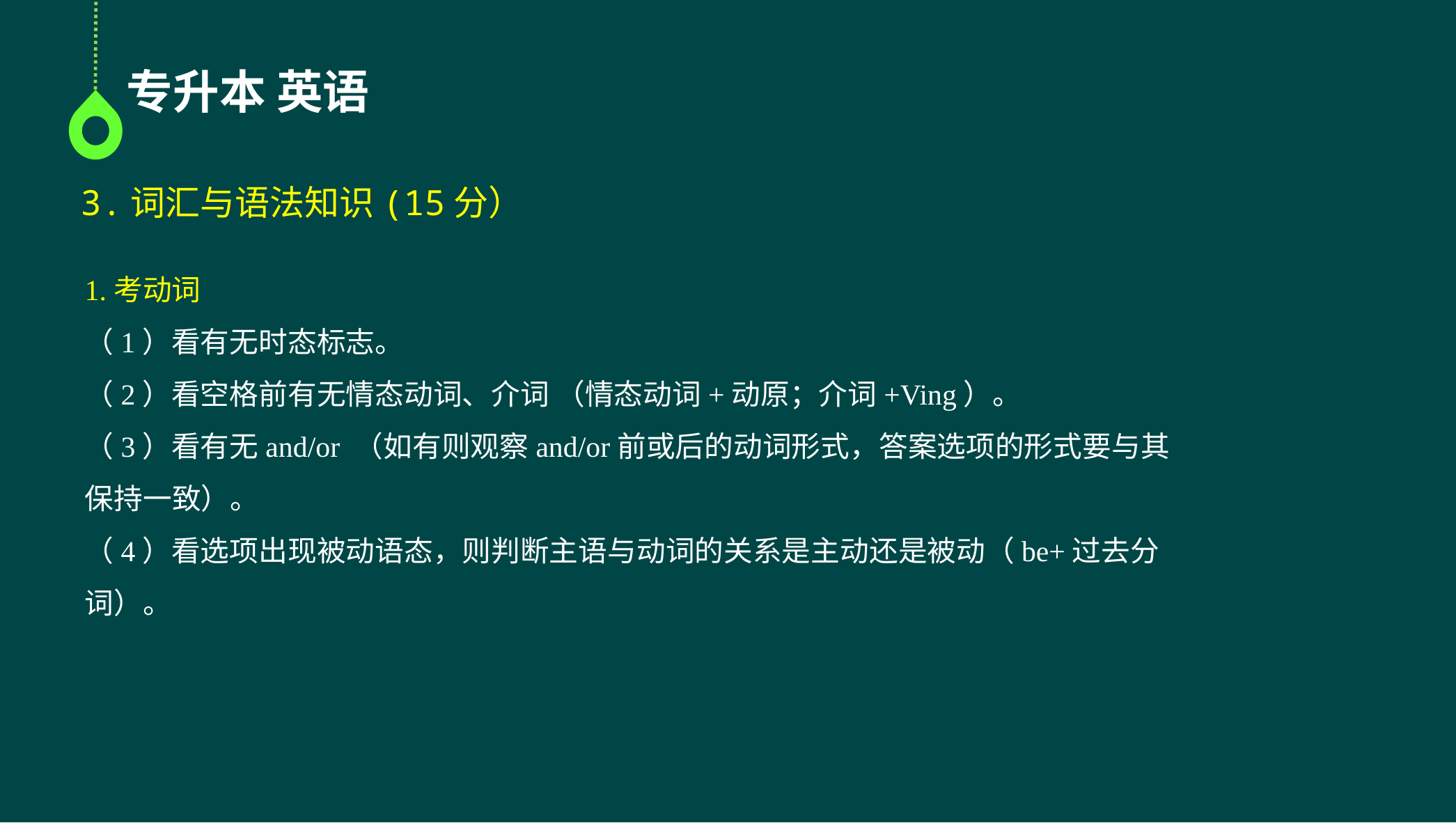

专升本 英语
3.词汇与语法知识(15分）
1.考动词
（1）看有无时态标志。
（2）看空格前有无情态动词、介词 （情态动词+动原；介词+Ving）。
（3）看有无and/or （如有则观察and/or前或后的动词形式，答案选项的形式要与其保持一致）。
（4）看选项出现被动语态，则判断主语与动词的关系是主动还是被动（be+过去分词）。